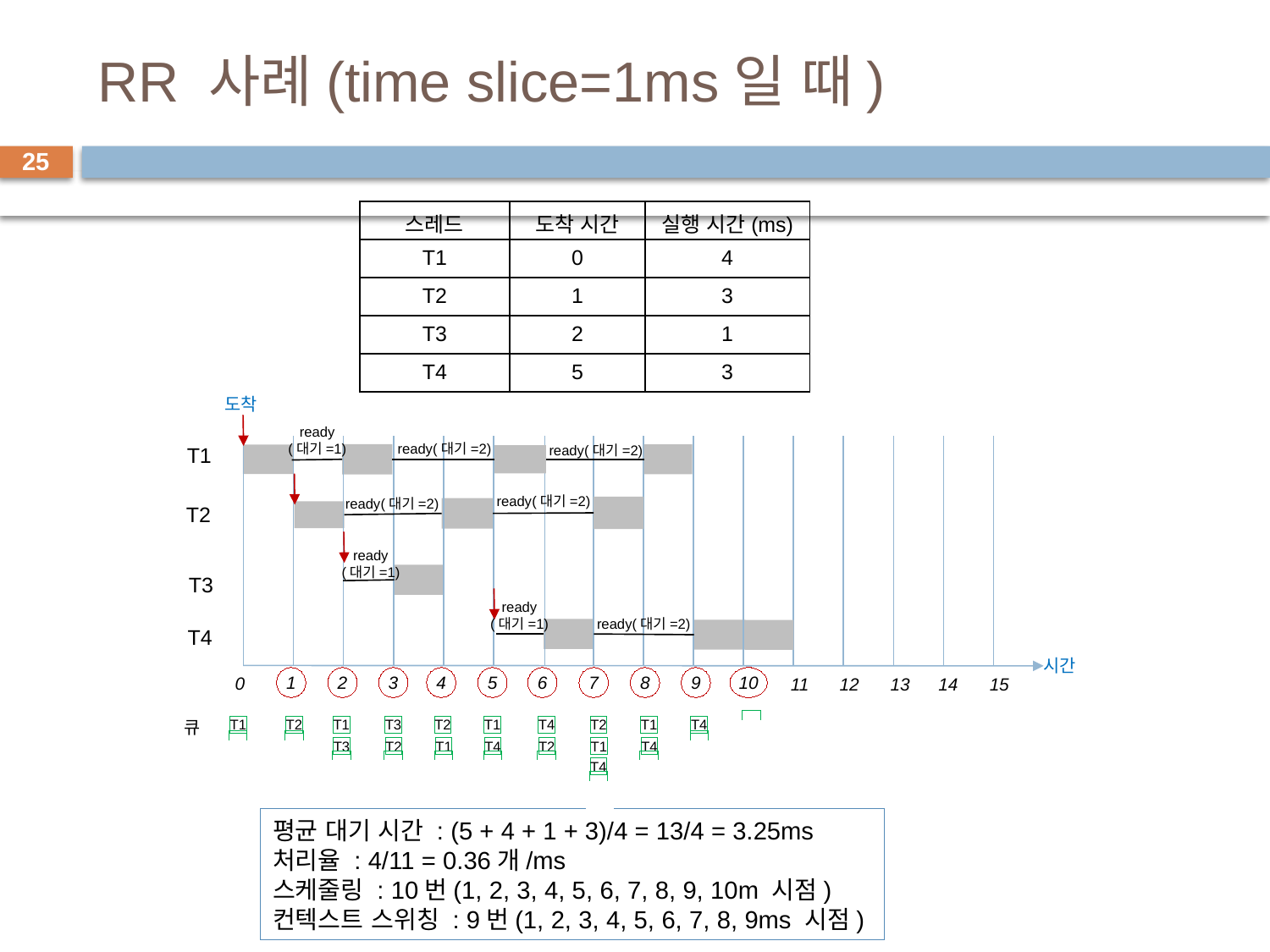

# RR 사례(time slice=1ms일 때)
25
| 스레드 | 도착 시간 | 실행 시간(ms) |
| --- | --- | --- |
| T1 | 0 | 4 |
| T2 | 1 | 3 |
| T3 | 2 | 1 |
| T4 | 5 | 3 |
도착
ready
(대기=1)
ready(대기=2)
ready(대기=2)
T1

ready(대기=2)
ready(대기=2)
T2

ready
(대기=1)

T3
ready
(대기=1)
ready(대기=2)
T4

시간
0
1
2
3
4
5
6
7
8
9
10
11
12
13
14
15
큐
T1
T2
T1
T3
T2
T1
T4
T2
T1
T4
.......
.......
T3
T2
T1
T4
T2
T1
T4
.......
.......
.......
.......
.......
.......
.......
.......
.......
.......
.......
.......
.......
.......
.......
.......
T4
.......
.......
.......
.......
평균 대기 시간 : (5 + 4 + 1 + 3)/4 = 13/4 = 3.25ms
처리율 : 4/11 = 0.36개/ms
스케줄링 : 10번(1, 2, 3, 4, 5, 6, 7, 8, 9, 10m 시점)
컨텍스트 스위칭 : 9번(1, 2, 3, 4, 5, 6, 7, 8, 9ms 시점)